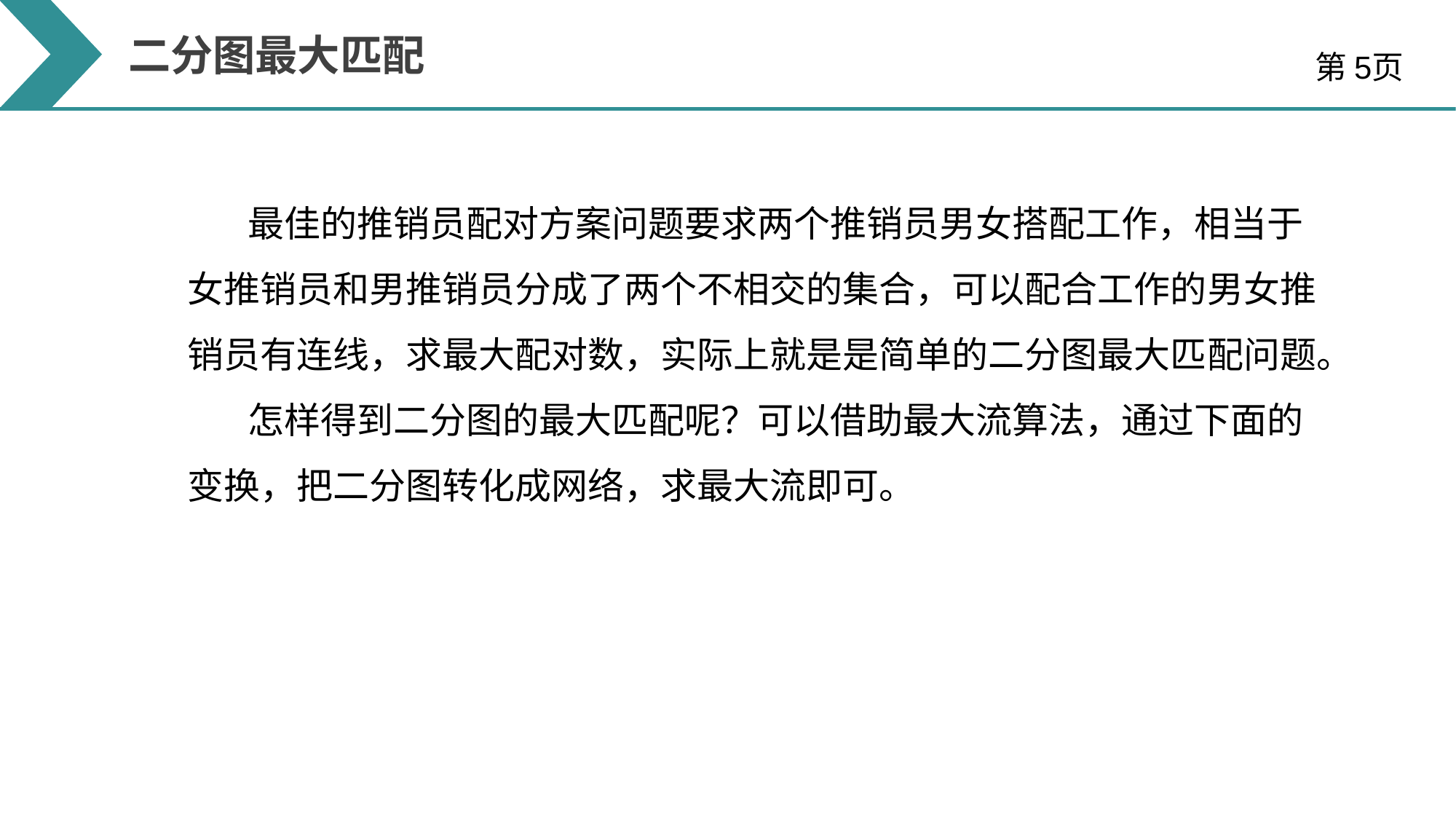

二分图最大匹配
第5页
最佳的推销员配对方案问题要求两个推销员男女搭配工作，相当于女推销员和男推销员分成了两个不相交的集合，可以配合工作的男女推销员有连线，求最大配对数，实际上就是是简单的二分图最大匹配问题。
怎样得到二分图的最大匹配呢？可以借助最大流算法，通过下面的变换，把二分图转化成网络，求最大流即可。